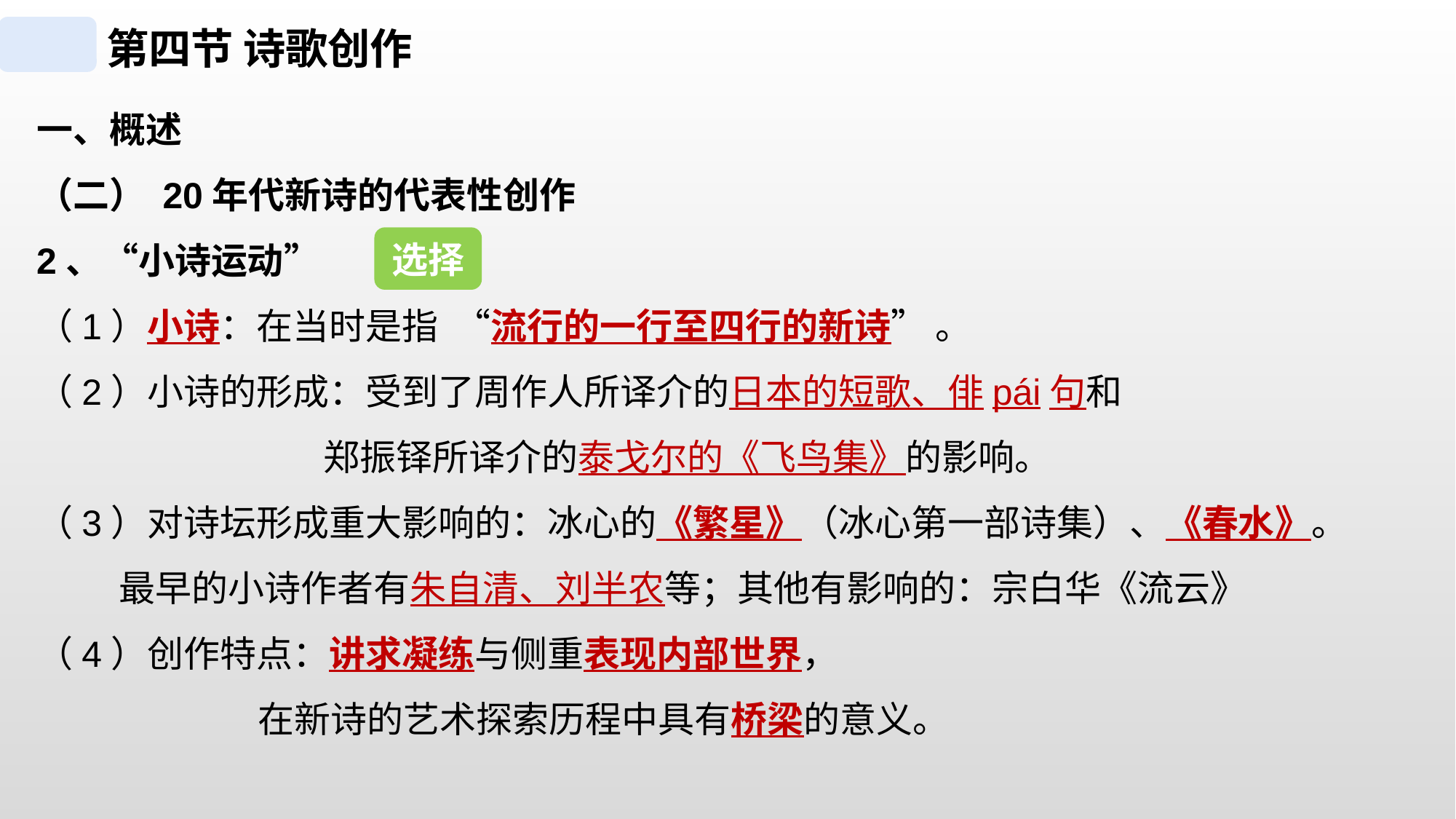

第四节 诗歌创作
一、概述
（二） 20年代新诗的代表性创作
2、“小诗运动”
（1）小诗：在当时是指  “流行的一行至四行的新诗” 。
（2）小诗的形成：受到了周作人所译介的日本的短歌、俳pái句和
                                  郑振铎所译介的泰戈尔的《飞鸟集》的影响。
（3）对诗坛形成重大影响的：冰心的《繁星》（冰心第一部诗集）、《春水》。
         最早的小诗作者有朱自清、刘半农等；其他有影响的：宗白华《流云》
（4）创作特点：讲求凝练与侧重表现内部世界，
                          在新诗的艺术探索历程中具有桥梁的意义。
选择